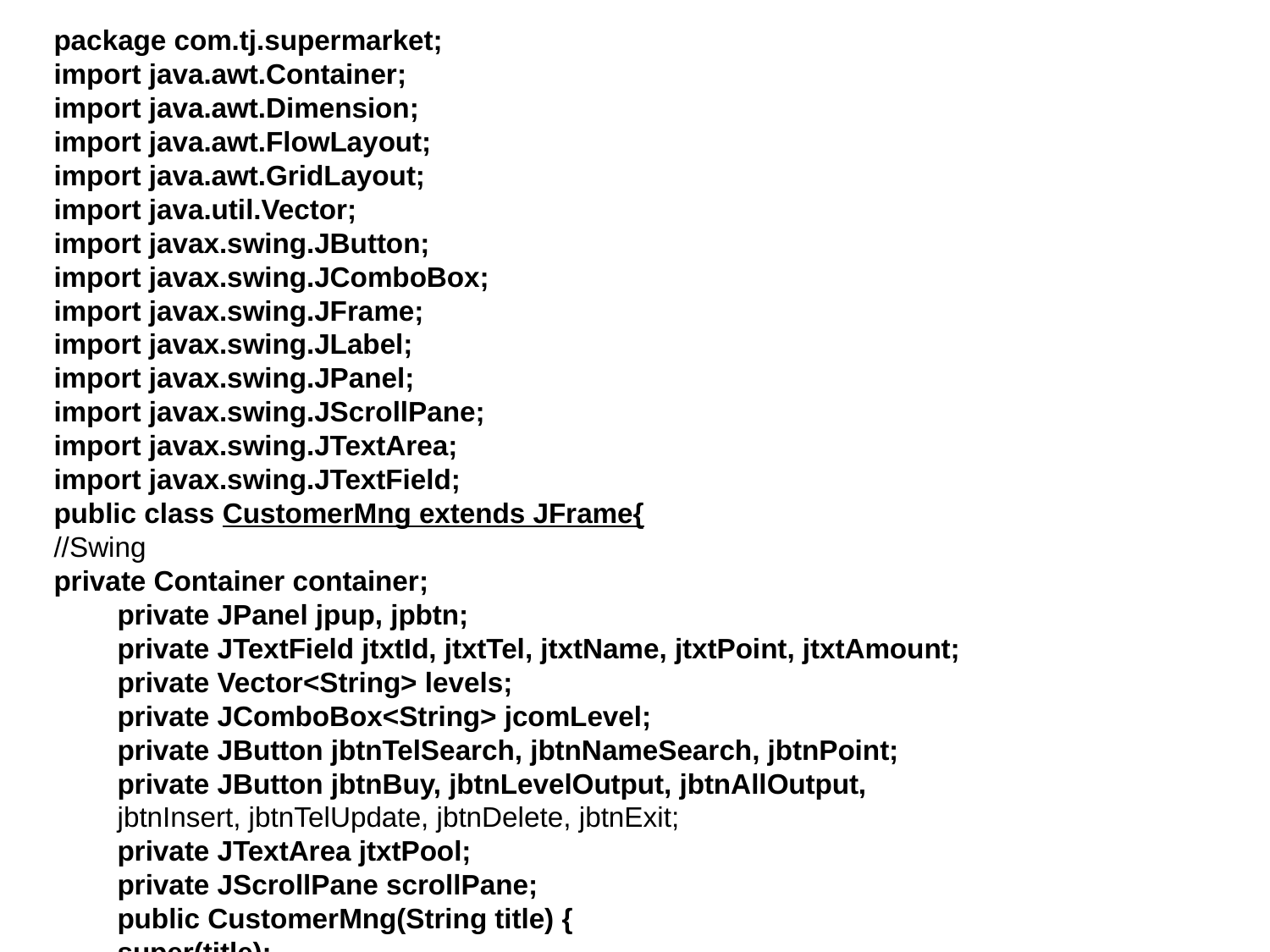

package com.tj.supermarket;
import java.awt.Container;
import java.awt.Dimension;
import java.awt.FlowLayout;
import java.awt.GridLayout;
import java.util.Vector;
import javax.swing.JButton;
import javax.swing.JComboBox;
import javax.swing.JFrame;
import javax.swing.JLabel;
import javax.swing.JPanel;
import javax.swing.JScrollPane;
import javax.swing.JTextArea;
import javax.swing.JTextField;
public class CustomerMng extends JFrame{
//Swing
private Container container;
private JPanel jpup, jpbtn;
private JTextField jtxtId, jtxtTel, jtxtName, jtxtPoint, jtxtAmount;
private Vector<String> levels;
private JComboBox<String> jcomLevel;
private JButton jbtnTelSearch, jbtnNameSearch, jbtnPoint;
private JButton jbtnBuy, jbtnLevelOutput, jbtnAllOutput,
jbtnInsert, jbtnTelUpdate, jbtnDelete, jbtnExit;
private JTextArea jtxtPool;
private JScrollPane scrollPane;
public CustomerMng(String title) {
super(title);
setDefaultCloseOperation(EXIT_ON_CLOSE);
container = getContentPane();
container.setLayout(new FlowLayout());
jpup = new JPanel(new GridLayout(6, 3));
jpbtn = new JPanel();
jtxtId = new JTextField(20);
jtxtTel = new JTextField(20);
jtxtName = new JTextField(20);
jtxtPoint = new JTextField(20);
jtxtAmount = new JTextField(20);
levels = new Vector<String>();
levels.add("");
levels.add("normal");
jcomLevel = new JComboBox<String>(levels);
jbtnTelSearch = new JButton("폰4자리(FULL) 검색");
jbtnNameSearch = new JButton("고객 이름 검색");
jbtnPoint = new JButton("포인트로만 구매");
jpup.add(new JLabel(" 아 이 디 ",(int) CENTER_ALIGNMENT));
jpup.add(jtxtId);
jpup.add(new JLabel(""));
jpup.add(new JLabel("고 객 전 화",(int) CENTER_ALIGNMENT));
jpup.add(jtxtTel);
jpup.add(jbtnTelSearch);
jpup.add(new JLabel("고 객 이 름",(int) CENTER_ALIGNMENT));
jpup.add(jtxtName);
jpup.add(jbtnNameSearch);
jpup.add(new JLabel("포  인  트",(int) CENTER_ALIGNMENT));
jpup.add(jtxtPoint);
jpup.add(jbtnPoint);
jpup.add(new JLabel("구 매 금 액",(int) CENTER_ALIGNMENT));
jpup.add(jtxtAmount);
jpup.add(new JLabel(""));//빈 라벨 추가하는 부분
jpup.add(new JLabel("고 객 등 급",(int) CENTER_ALIGNMENT));
jpup.add(jcomLevel);
jbtnBuy = new JButton("물품 구매");
jbtnLevelOutput = new JButton("등급별출력");
jbtnAllOutput = new JButton("전체출력");
jbtnInsert = new JButton("회원가입");
jbtnTelUpdate = new JButton("번호수정");
jbtnDelete = new JButton("회원탈퇴");
jbtnExit = new JButton("나가기");
jpbtn.add(jbtnBuy);
jpbtn.add(jbtnLevelOutput);
jpbtn.add(jbtnAllOutput);
jpbtn.add(jbtnInsert);
jpbtn.add(jbtnTelUpdate);
jpbtn.add(jbtnDelete);
jpbtn.add(jbtnExit);
jtxtPool = new JTextArea(6, 60);
scrollPane = new JScrollPane(jtxtPool);
container.add(jpup);
container.add(jpbtn);
container.add(scrollPane);
setSize(new Dimension(750, 370));setLocation(200, 200);
setVisible(true);
jtxtPool.setText("\t★ ★ ★ 고객검색 후 구매하세요 ★ ★ ★");
}
public static void main(String[] args) {
	new CustomerMng("고객관리");
}
}